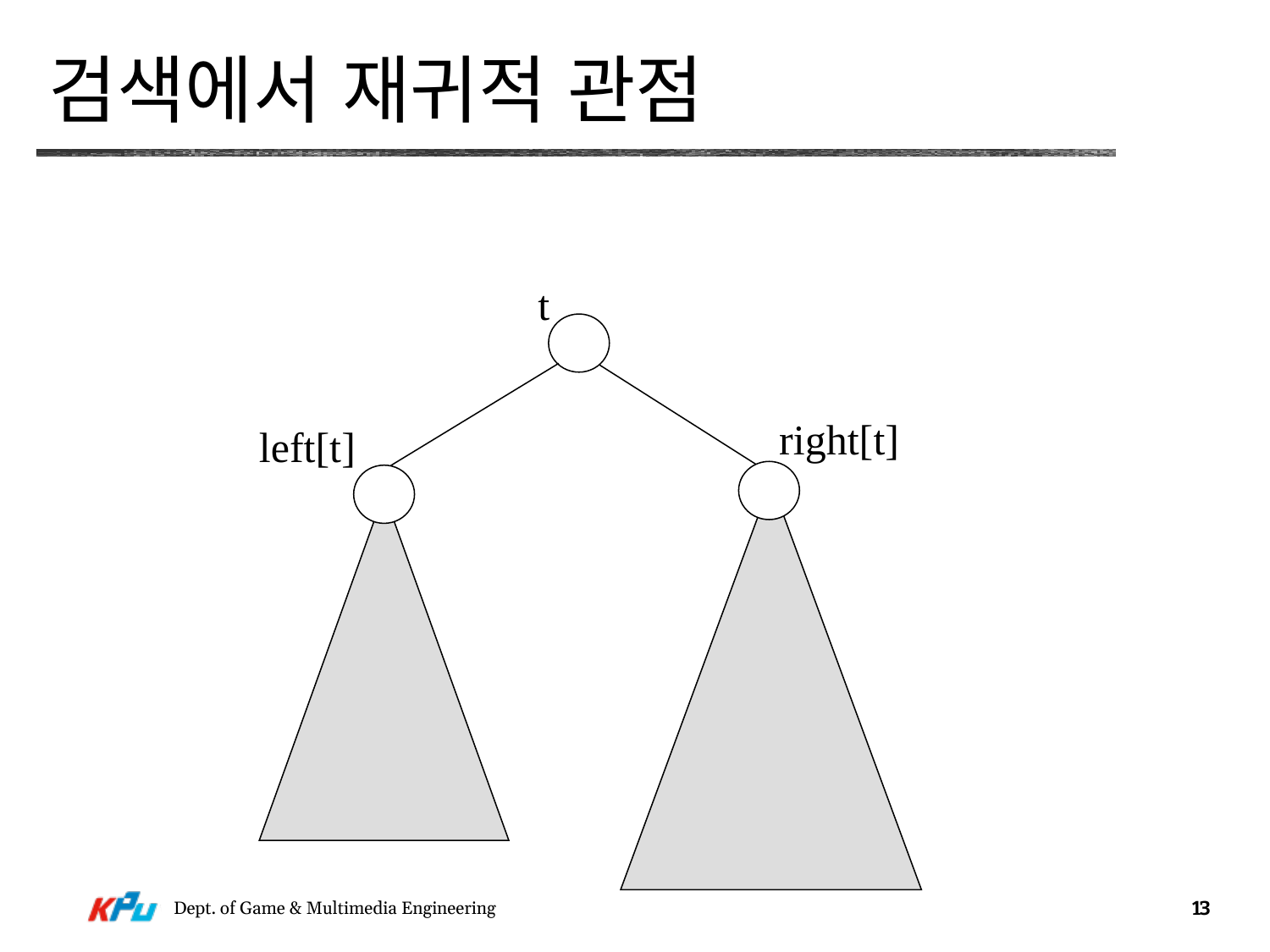

# 검색에서 재귀적 관점

t

right[t]
left[t]

Dept. of Game & Multimedia Engineering
13